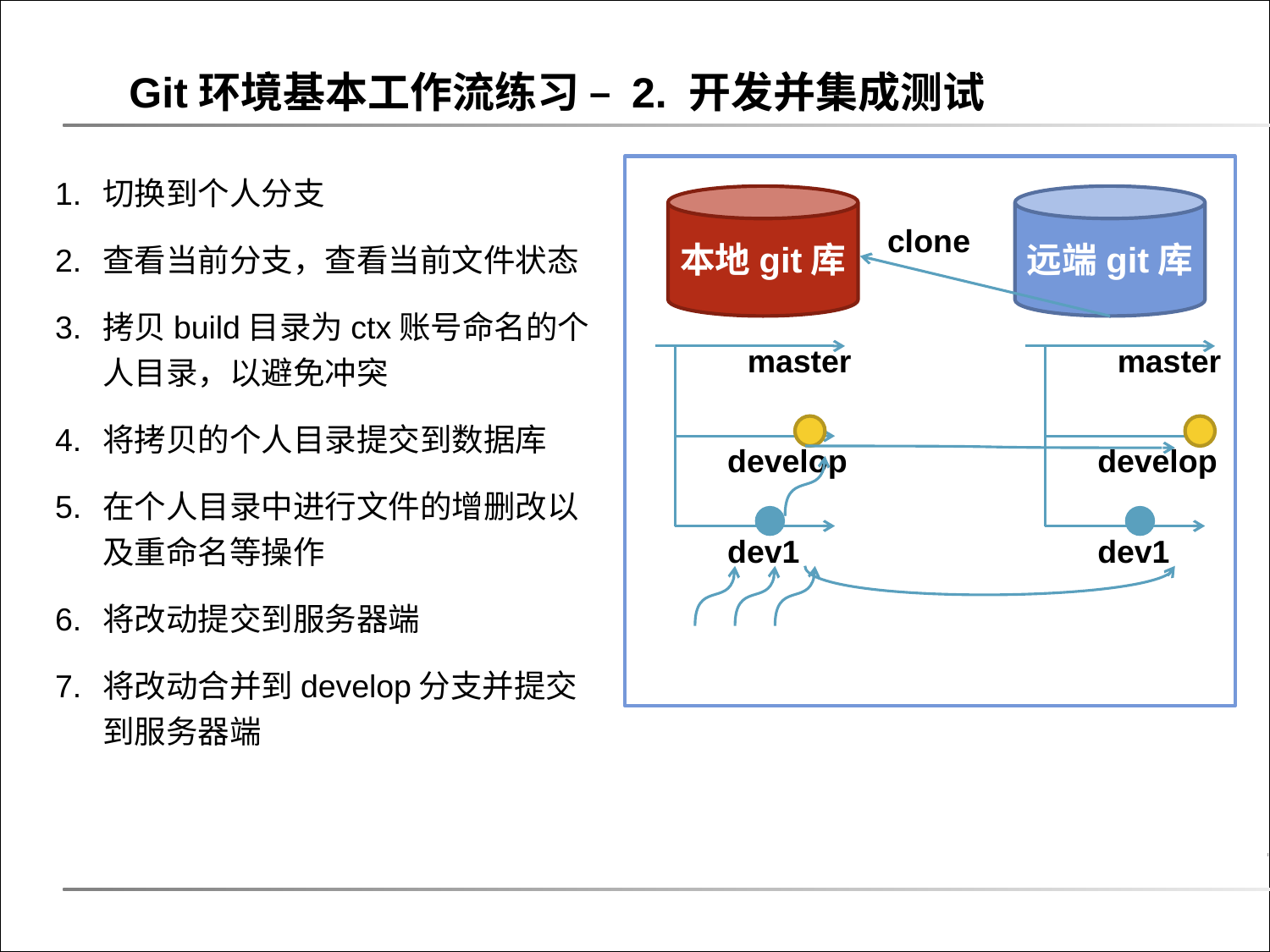

Git环境基本工作流练习 – 2. 开发并集成测试

切换到个人分支
查看当前分支，查看当前文件状态
拷贝build目录为ctx账号命名的个人目录，以避免冲突
将拷贝的个人目录提交到数据库
在个人目录中进行文件的增删改以及重命名等操作
将改动提交到服务器端
将改动合并到develop分支并提交到服务器端
本地git库
远端git库
clone
master
master
develop

develop

dev1

dev1